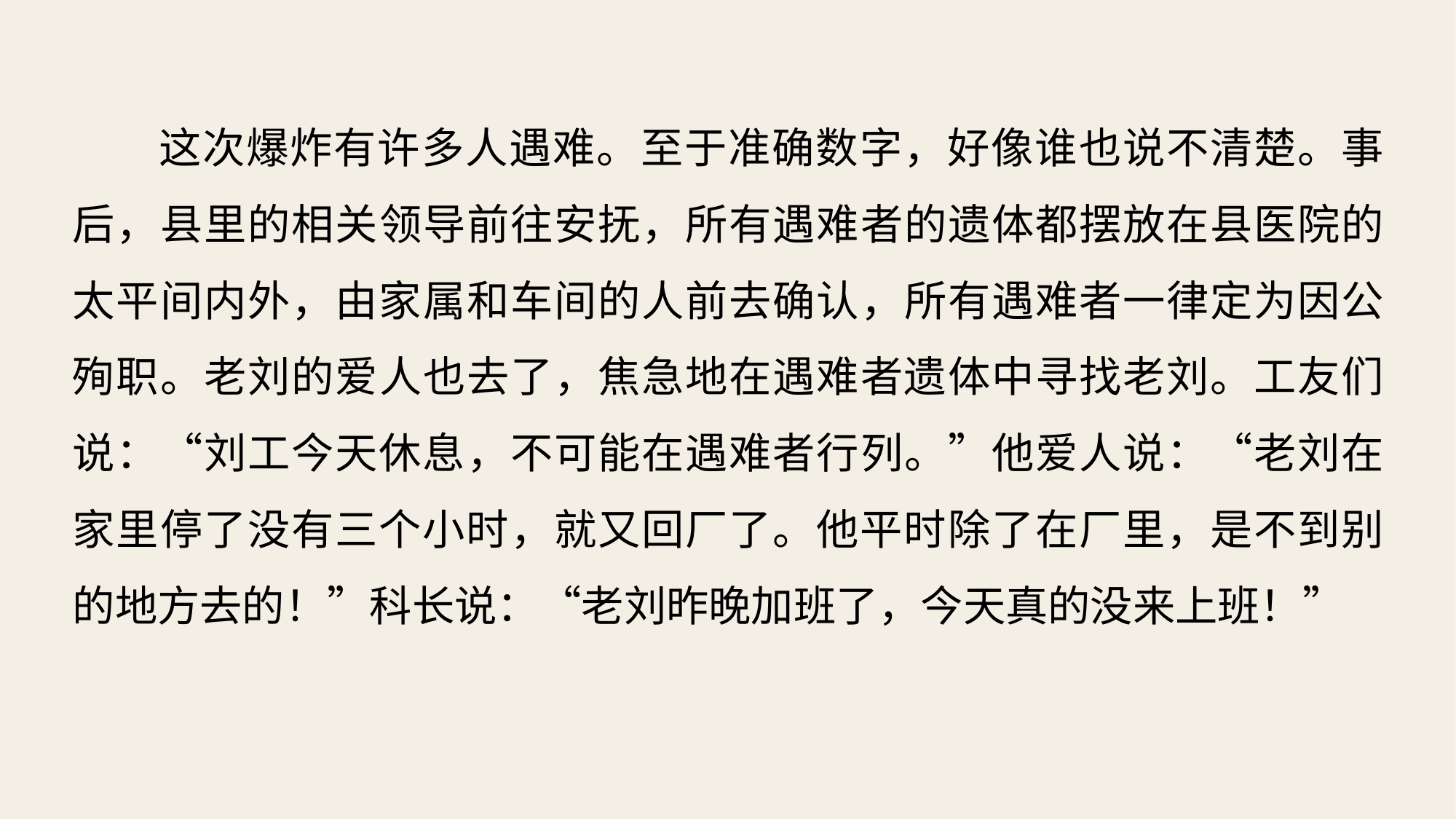

这次爆炸有许多人遇难。至于准确数字，好像谁也说不清楚。事后，县里的相关领导前往安抚，所有遇难者的遗体都摆放在县医院的太平间内外，由家属和车间的人前去确认，所有遇难者一律定为因公殉职。老刘的爱人也去了，焦急地在遇难者遗体中寻找老刘。工友们说：“刘工今天休息，不可能在遇难者行列。”他爱人说：“老刘在家里停了没有三个小时，就又回厂了。他平时除了在厂里，是不到别的地方去的！”科长说：“老刘昨晚加班了，今天真的没来上班！”